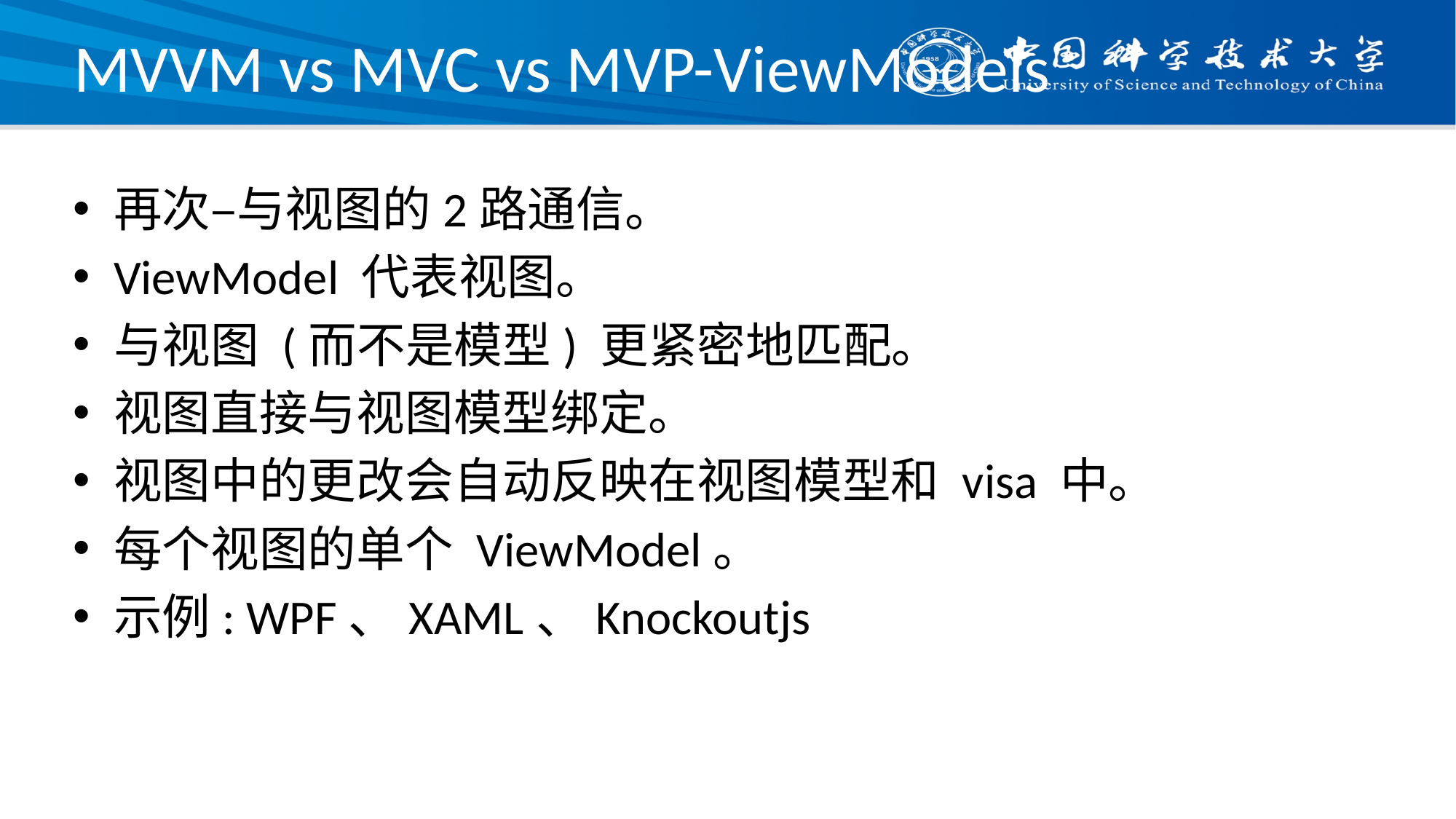

# MVVM vs MVC vs MVP-ViewModels
再次–与视图的2路通信。
ViewModel 代表视图。
与视图 (而不是模型) 更紧密地匹配。
视图直接与视图模型绑定。
视图中的更改会自动反映在视图模型和 visa 中。
每个视图的单个 ViewModel。
示例: WPF、XAML、Knockoutjs